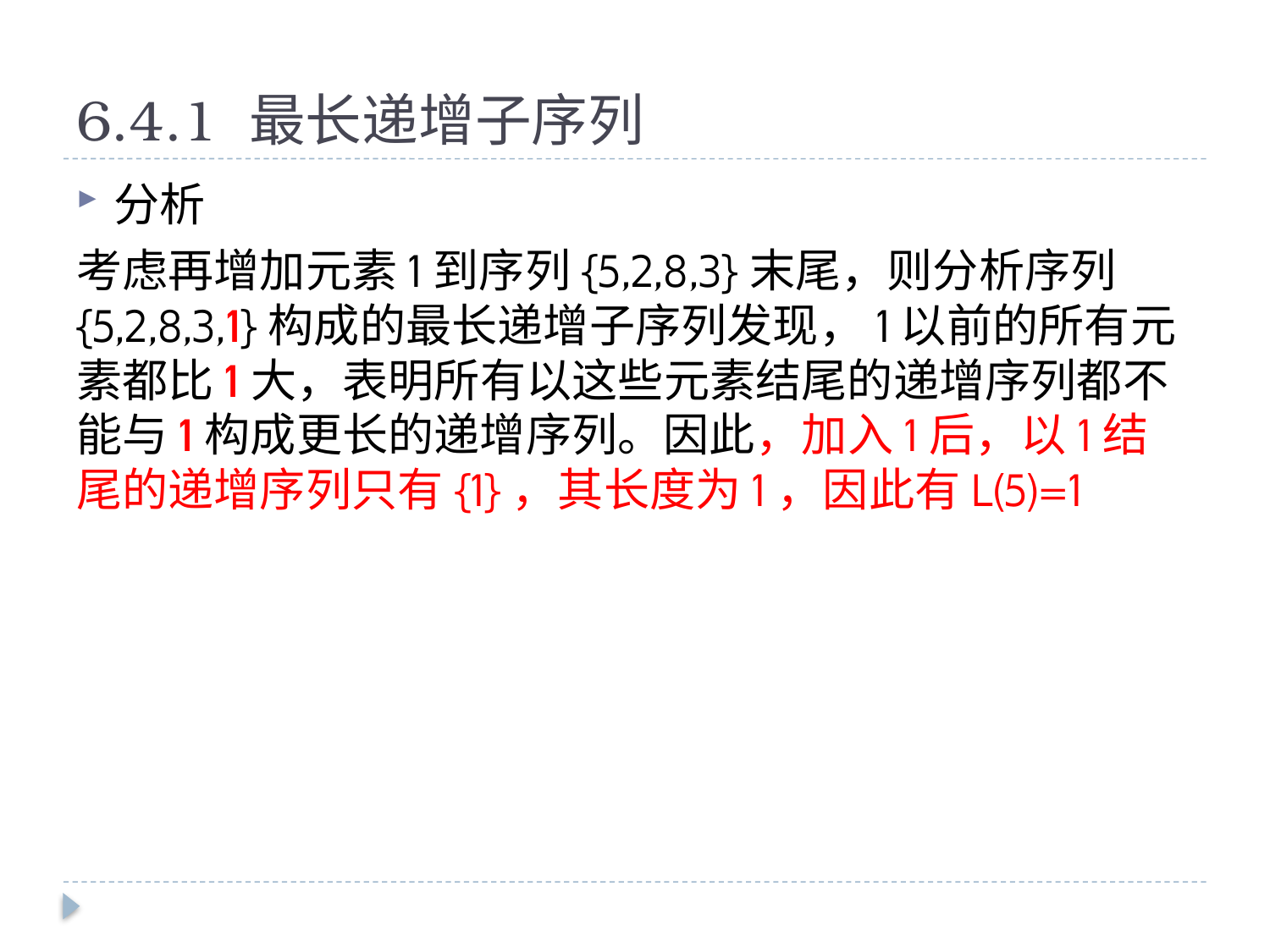

# 6.4.1 最长递增子序列
分析
考虑再增加元素1到序列{5,2,8,3}末尾，则分析序列{5,2,8,3,1}构成的最长递增子序列发现，1以前的所有元素都比1大，表明所有以这些元素结尾的递增序列都不能与1构成更长的递增序列。因此，加入1后，以1结尾的递增序列只有{1}，其长度为1，因此有L(5)=1